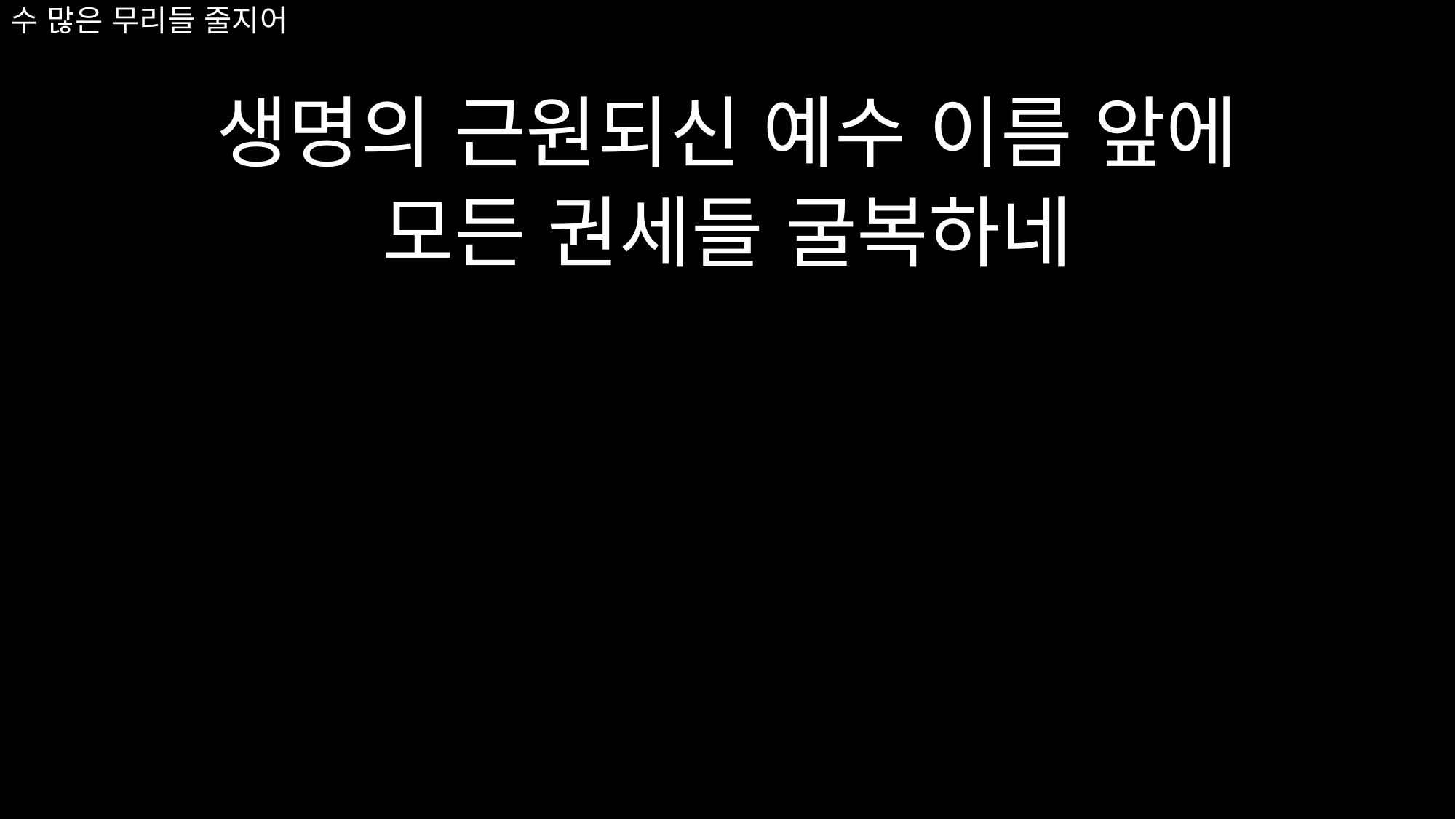

# 수 많은 무리들 줄지어
생명의 근원되신 예수 이름 앞에
모든 권세들 굴복하네